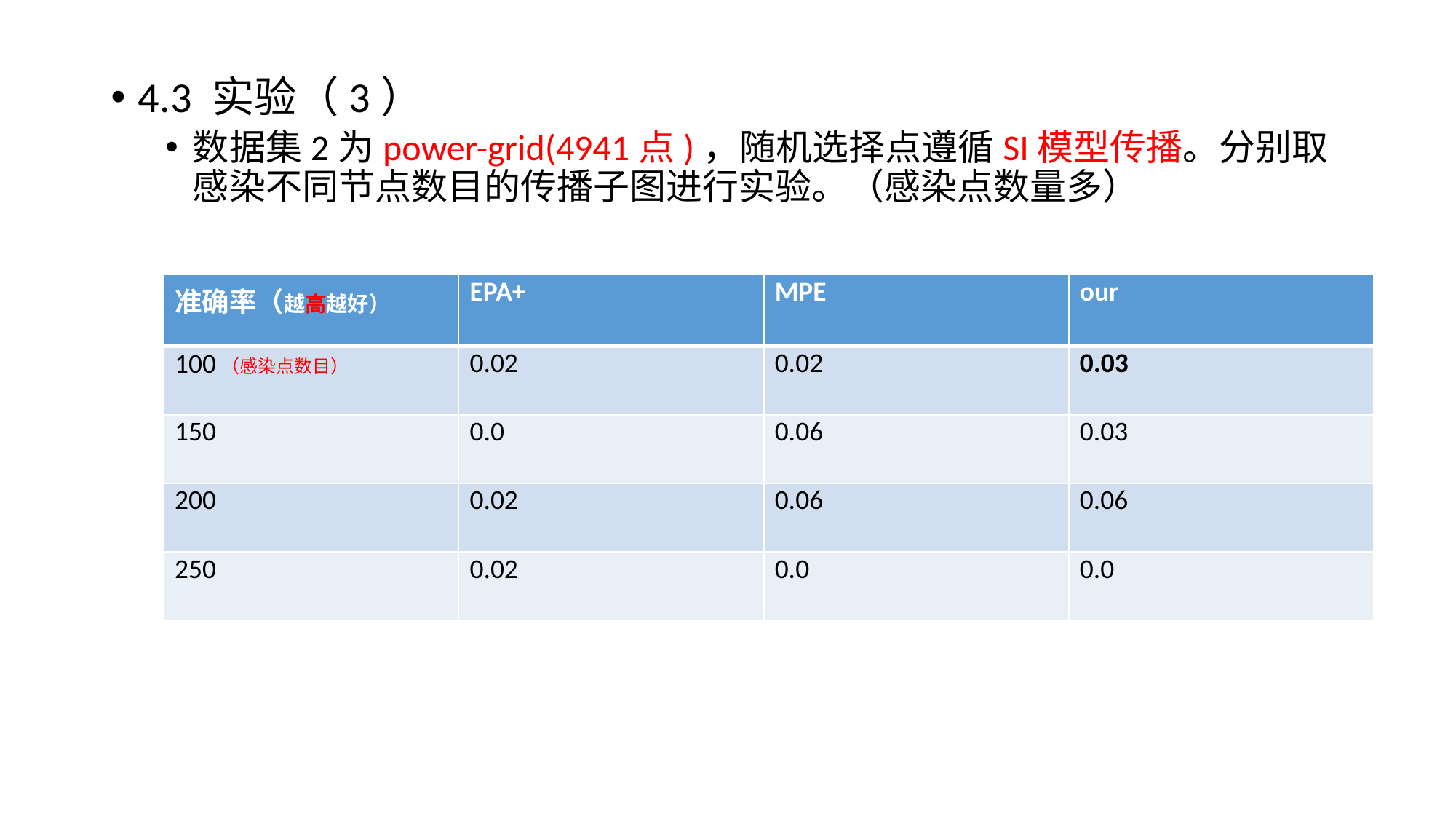

4.3 实验（3）
数据集2为power-grid(4941点)，随机选择点遵循SI模型传播。分别取感染不同节点数目的传播子图进行实验。（感染点数量多）
| 准确率（越高越好） | EPA+ | MPE | our |
| --- | --- | --- | --- |
| 100（感染点数目） | 0.02 | 0.02 | 0.03 |
| 150 | 0.0 | 0.06 | 0.03 |
| 200 | 0.02 | 0.06 | 0.06 |
| 250 | 0.02 | 0.0 | 0.0 |